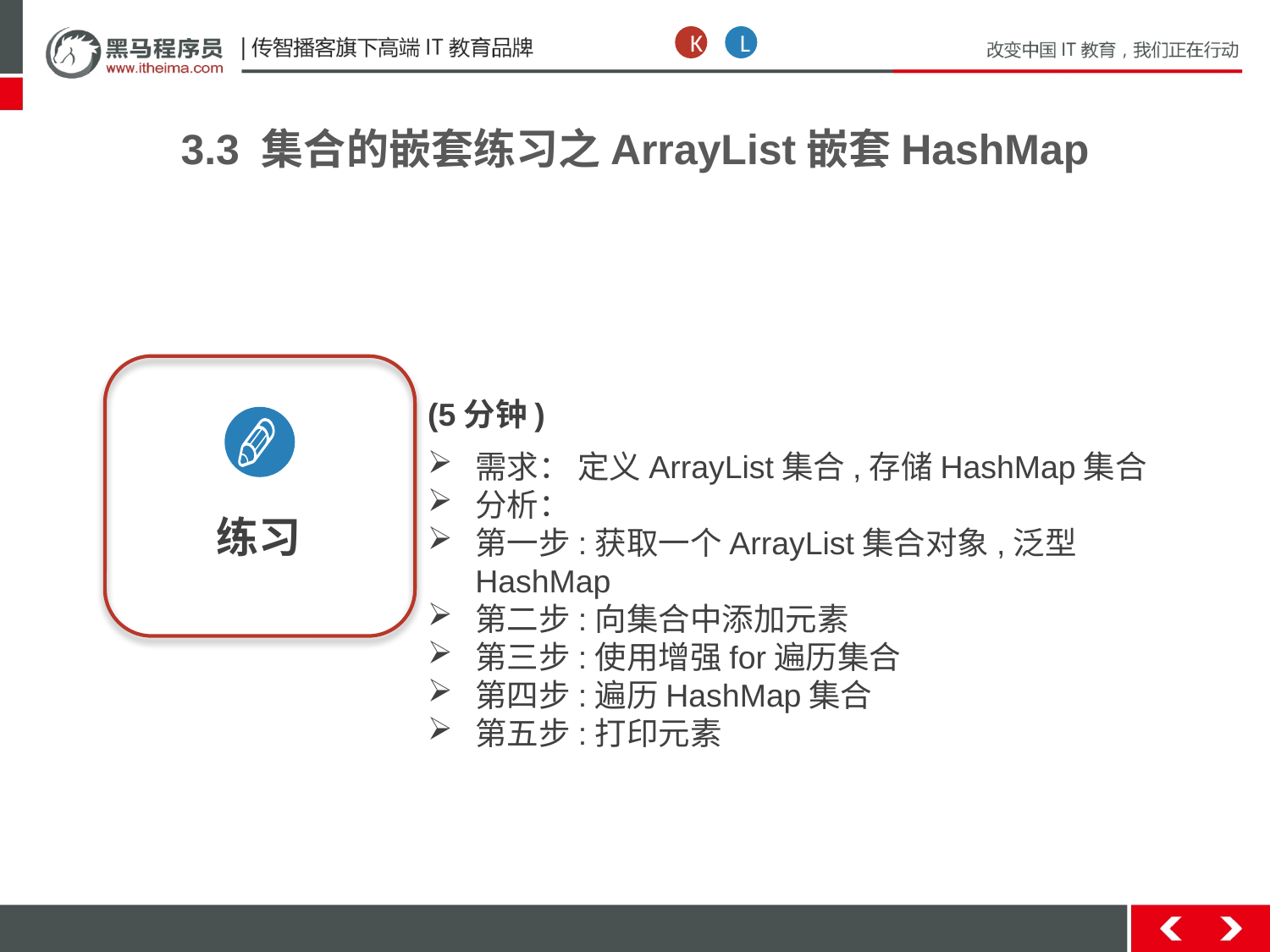

K
L
3.3 集合的嵌套练习之ArrayList嵌套HashMap

练习
(5分钟)
需求： 定义ArrayList集合,存储HashMap集合
分析：
第一步:获取一个ArrayList集合对象,泛型HashMap
第二步:向集合中添加元素
第三步:使用增强for遍历集合
第四步:遍历HashMap集合
第五步:打印元素